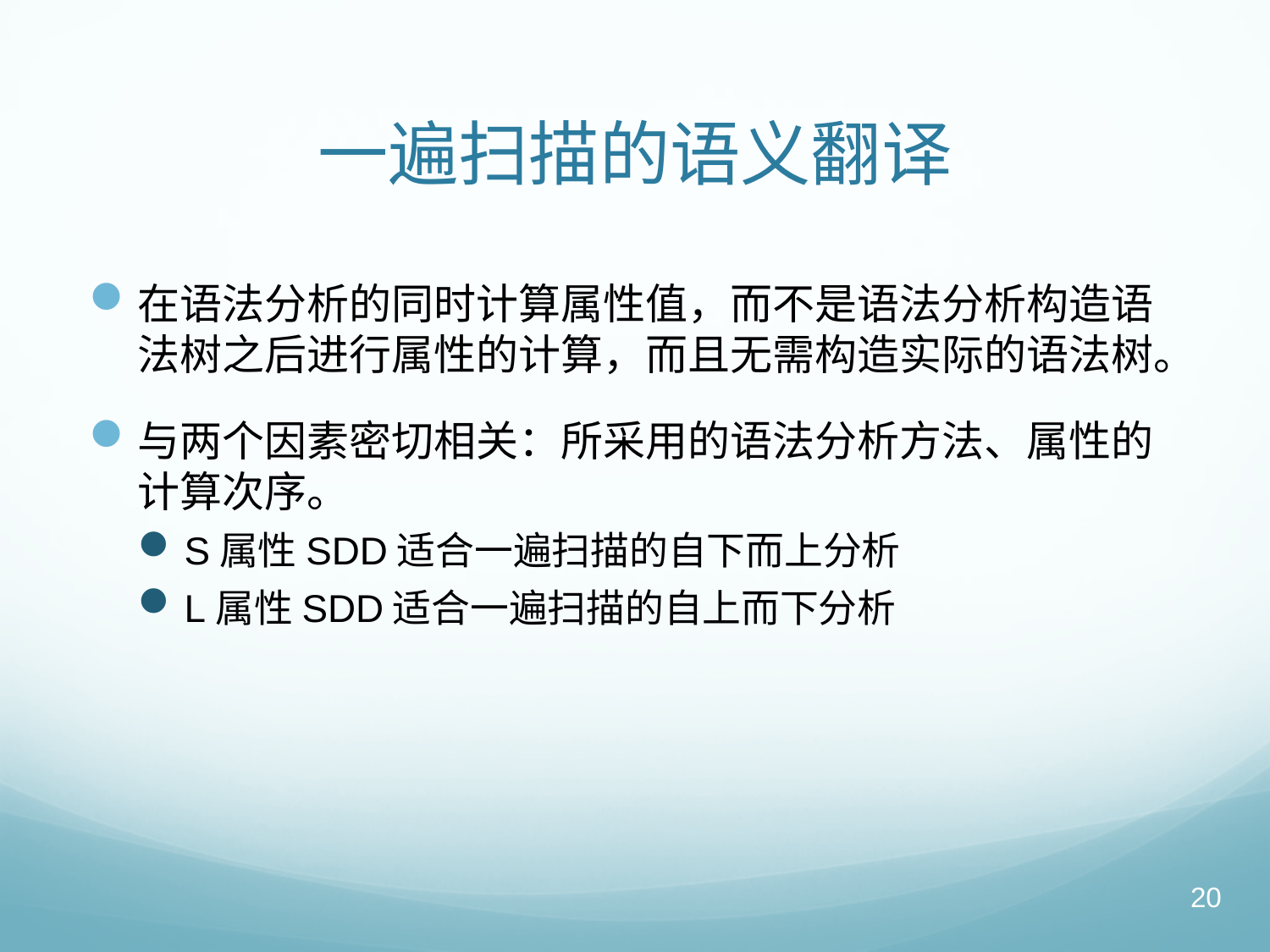

# 一遍扫描的语义翻译
在语法分析的同时计算属性值，而不是语法分析构造语法树之后进行属性的计算，而且无需构造实际的语法树。
与两个因素密切相关：所采用的语法分析方法、属性的计算次序。
S属性SDD适合一遍扫描的自下而上分析
L属性SDD适合一遍扫描的自上而下分析

20